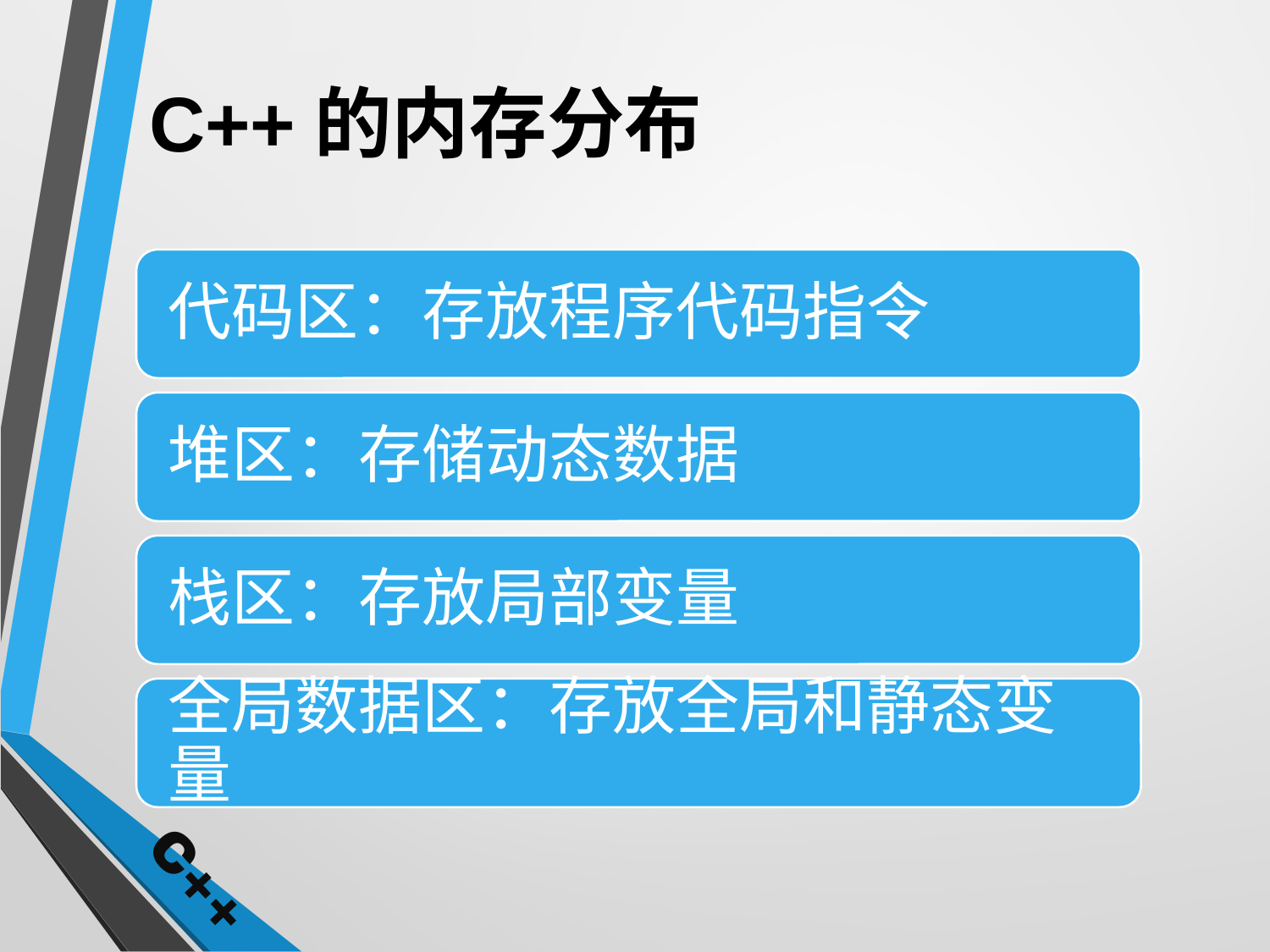

# C++的内存分布
代码区：存放程序代码指令
堆区：存储动态数据
栈区：存放局部变量
全局数据区：存放全局和静态变量